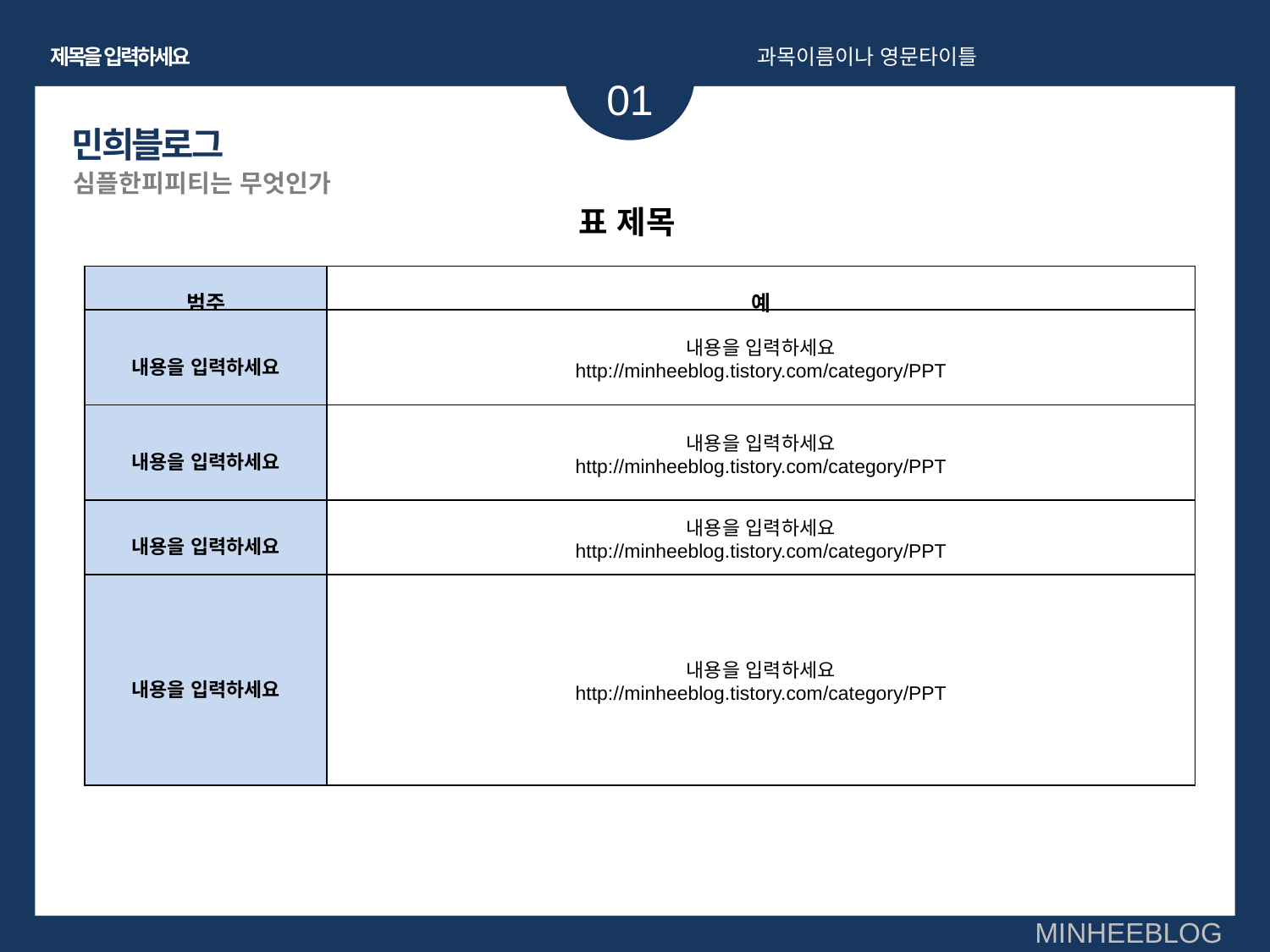

제목을 입력하세요
과목이름이나 영문타이틀
01

민희블로그

심플한피피티는 무엇인가
표 제목
| 범주 | 예 |
| --- | --- |
| 내용을 입력하세요 | 내용을 입력하세요 http://minheeblog.tistory.com/category/PPT |
| 내용을 입력하세요 | 내용을 입력하세요 http://minheeblog.tistory.com/category/PPT |
| 내용을 입력하세요 | 내용을 입력하세요 http://minheeblog.tistory.com/category/PPT |
| 내용을 입력하세요 | 내용을 입력하세요 http://minheeblog.tistory.com/category/PPT |
MINHEEBLOG